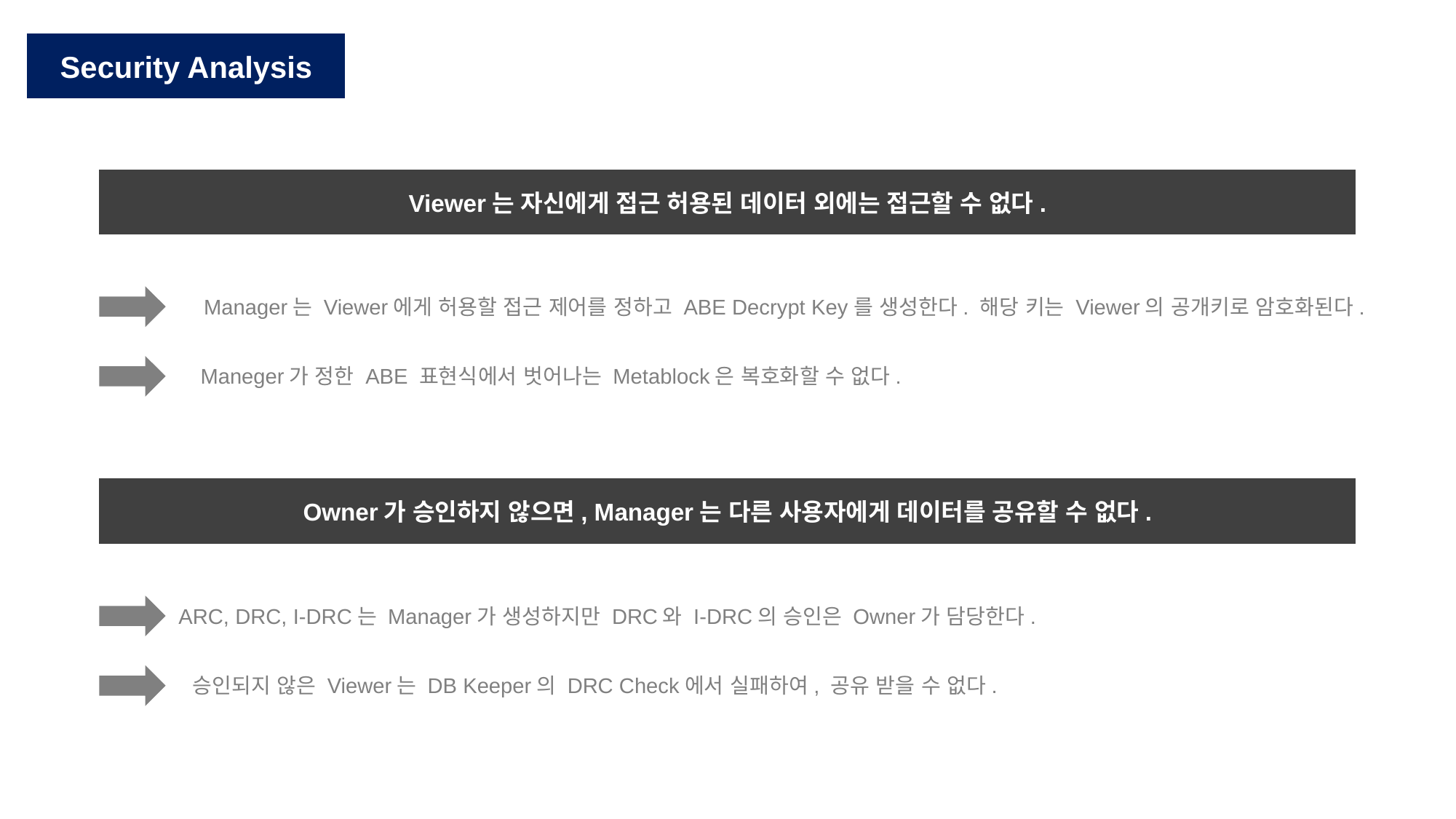

Security Analysis
Viewer는 자신에게 접근 허용된 데이터 외에는 접근할 수 없다.

Manager는 Viewer에게 허용할 접근 제어를 정하고 ABE Decrypt Key를 생성한다. 해당 키는 Viewer의 공개키로 암호화된다.

Maneger가 정한 ABE 표현식에서 벗어나는 Metablock은 복호화할 수 없다.
Owner가 승인하지 않으면, Manager는 다른 사용자에게 데이터를 공유할 수 없다.

ARC, DRC, I-DRC는 Manager가 생성하지만 DRC와 I-DRC의 승인은 Owner가 담당한다.

승인되지 않은 Viewer는 DB Keeper의 DRC Check에서 실패하여, 공유 받을 수 없다.